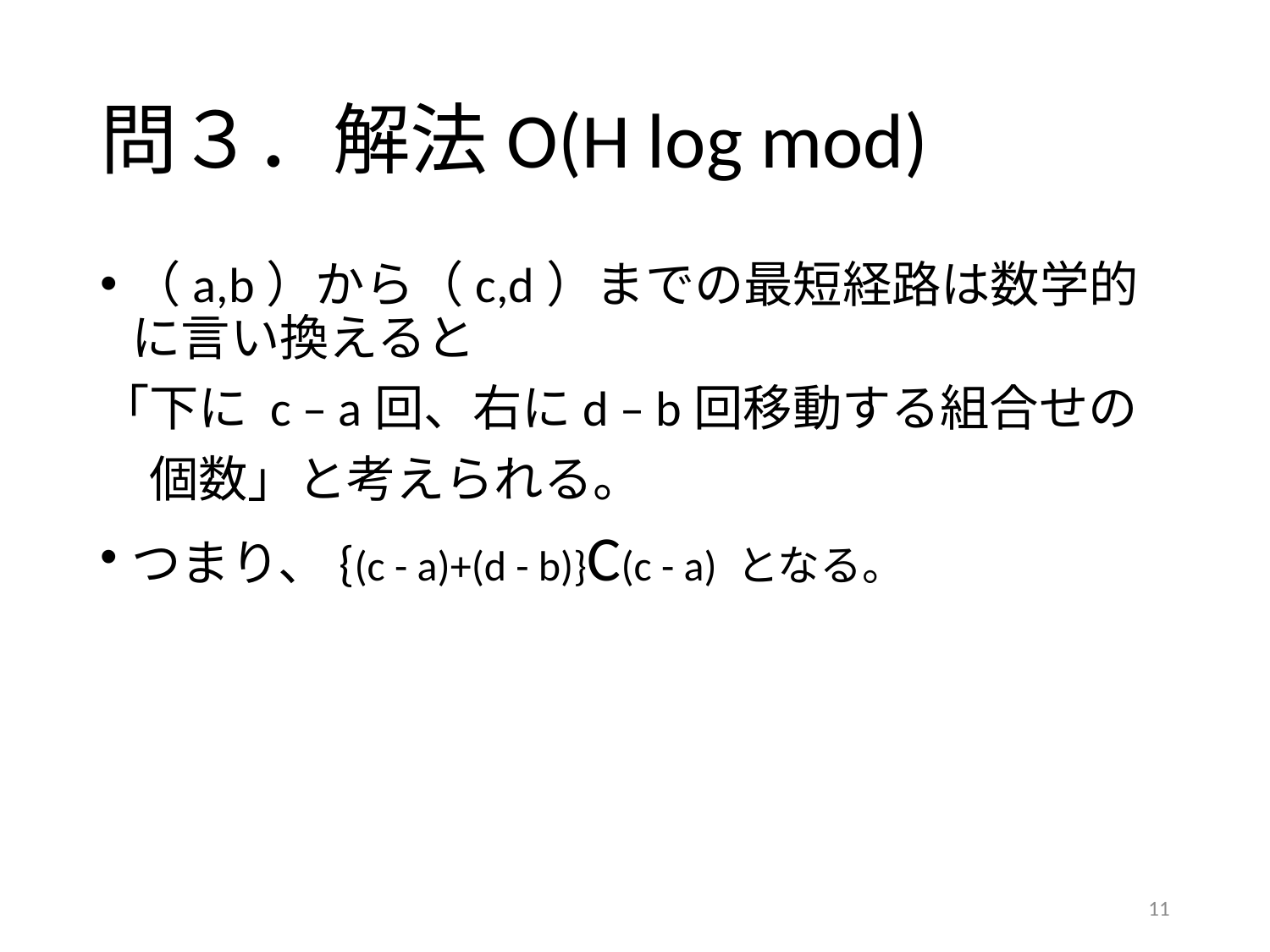

# 問３．解法O(H log mod)
（a,b）から（c,d）までの最短経路は数学的に言い換えると
「下に c – a回、右にd – b回移動する組合せの
　個数」と考えられる。
つまり、{(c - a)+(d - b)}C(c - a) となる。

11